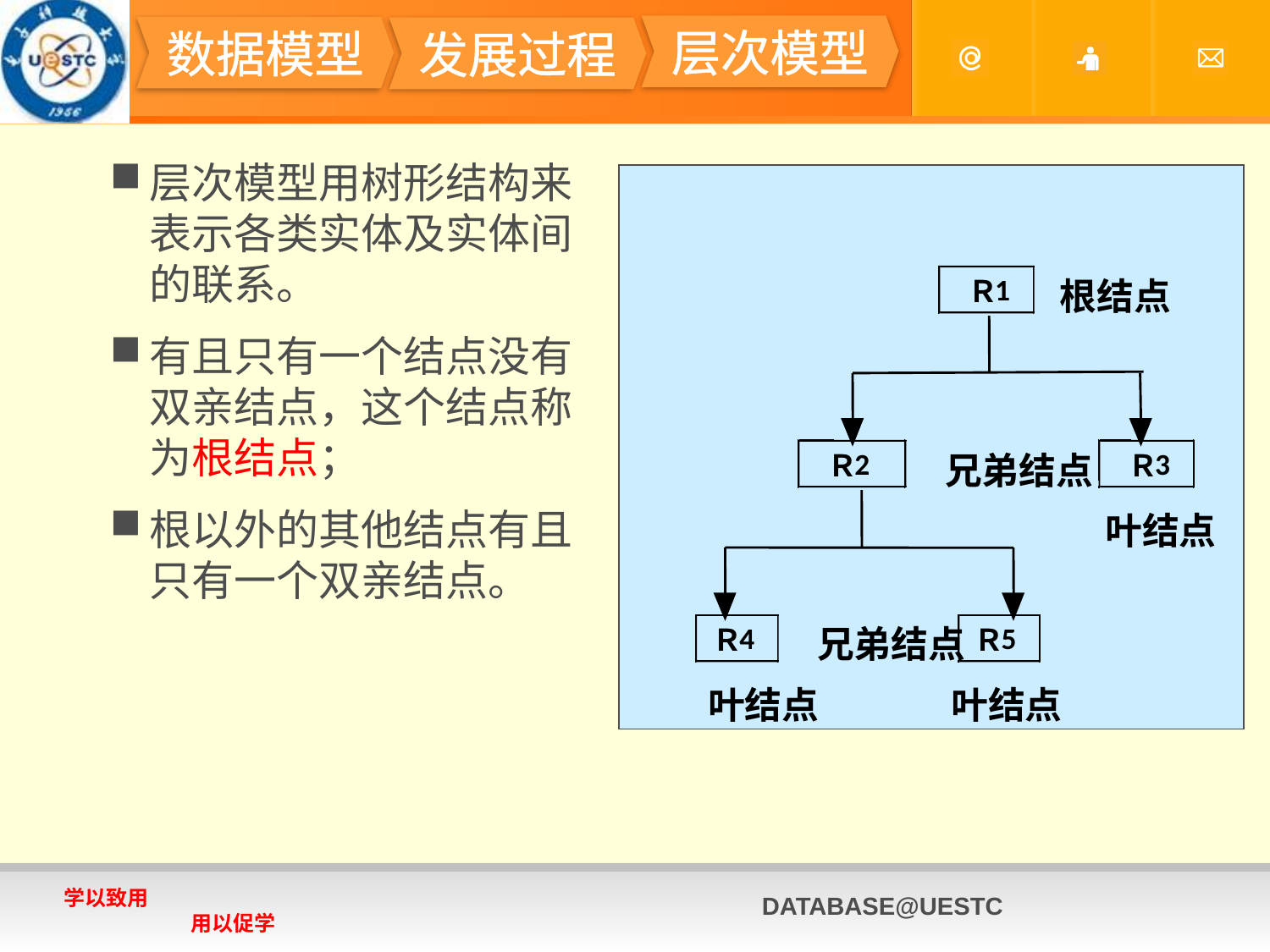

#
层次模型
数据模型
发展过程
层次模型用树形结构来表示各类实体及实体间的联系。
有且只有一个结点没有双亲结点，这个结点称为根结点；
根以外的其他结点有且只有一个双亲结点。

1

Ｒ
根结点

2

3

Ｒ
兄弟结点

Ｒ

叶结点

4

5
Ｒ
兄弟结点

Ｒ

叶结点
叶结点